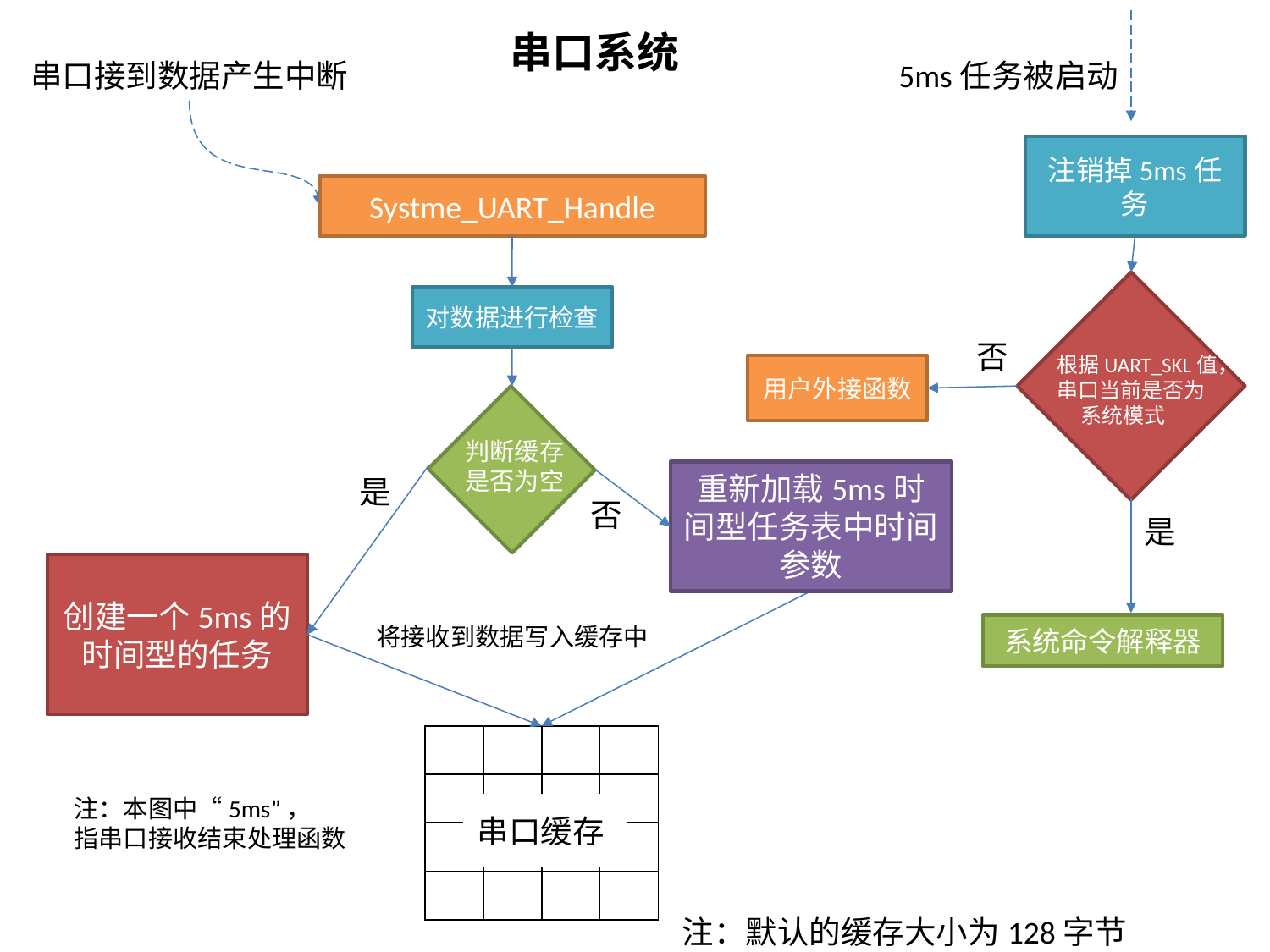

串口系统
串口接到数据产生中断
5ms任务被启动
注销掉5ms任务
Systme_UART_Handle
对数据进行检查

否
根据UART_SKL值，
串口当前是否为
    系统模式
用户外接函数

判断缓存
是否为空
重新加载5ms时间型任务表中时间参数
是
否
是
创建一个5ms的时间型的任务
将接收到数据写入缓存中
系统命令解释器
|  |  |  |  |
| --- | --- | --- | --- |
|  |  |  |  |
|  |  |  |  |
|  |  |  |  |
注：本图中“5ms”，
指串口接收结束处理函数
串口缓存
注：默认的缓存大小为128字节